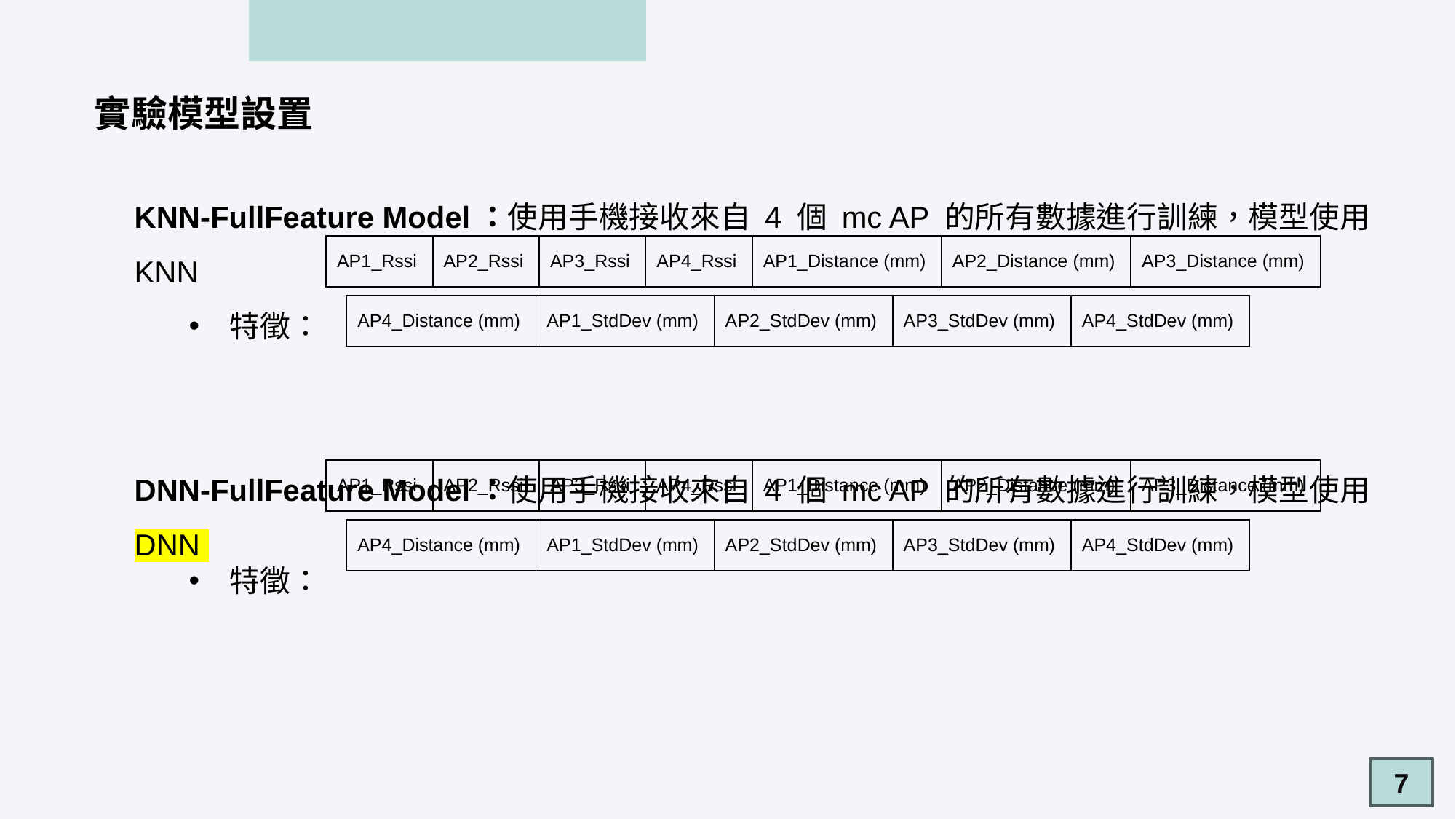

實驗模型設置
KNN-FullFeature Model：使用手機接收來自 4 個 mc AP 的所有數據進行訓練，模型使用 KNN
特徵：

DNN-FullFeature Model：使用手機接收來自 4 個 mc AP 的所有數據進行訓練，模型使用 DNN
特徵：

| AP1\_Rssi | AP2\_Rssi | AP3\_Rssi | AP4\_Rssi | AP1\_Distance (mm) | AP2\_Distance (mm) | AP3\_Distance (mm) |
| --- | --- | --- | --- | --- | --- | --- |
| AP4\_Distance (mm) | AP1\_StdDev (mm) | AP2\_StdDev (mm) | AP3\_StdDev (mm) | AP4\_StdDev (mm) |
| --- | --- | --- | --- | --- |
| AP1\_Rssi | AP2\_Rssi | AP3\_Rssi | AP4\_Rssi | AP1\_Distance (mm) | AP2\_Distance (mm) | AP3\_Distance (mm) |
| --- | --- | --- | --- | --- | --- | --- |
| AP4\_Distance (mm) | AP1\_StdDev (mm) | AP2\_StdDev (mm) | AP3\_StdDev (mm) | AP4\_StdDev (mm) |
| --- | --- | --- | --- | --- |
7